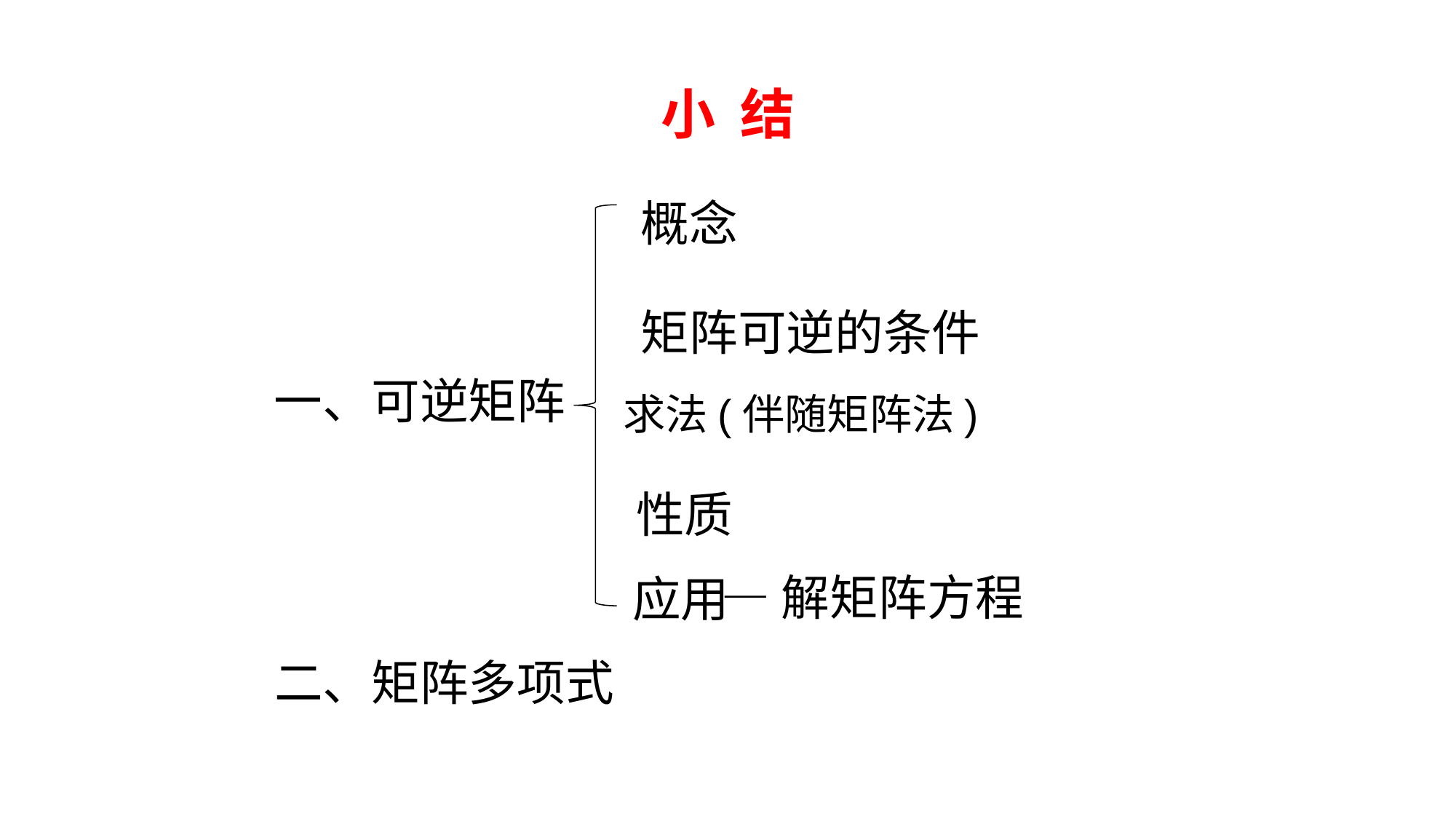

小  结
概念

矩阵可逆的条件
一、可逆矩阵
求法(伴随矩阵法)
性质
—解矩阵方程
应用
二、矩阵多项式